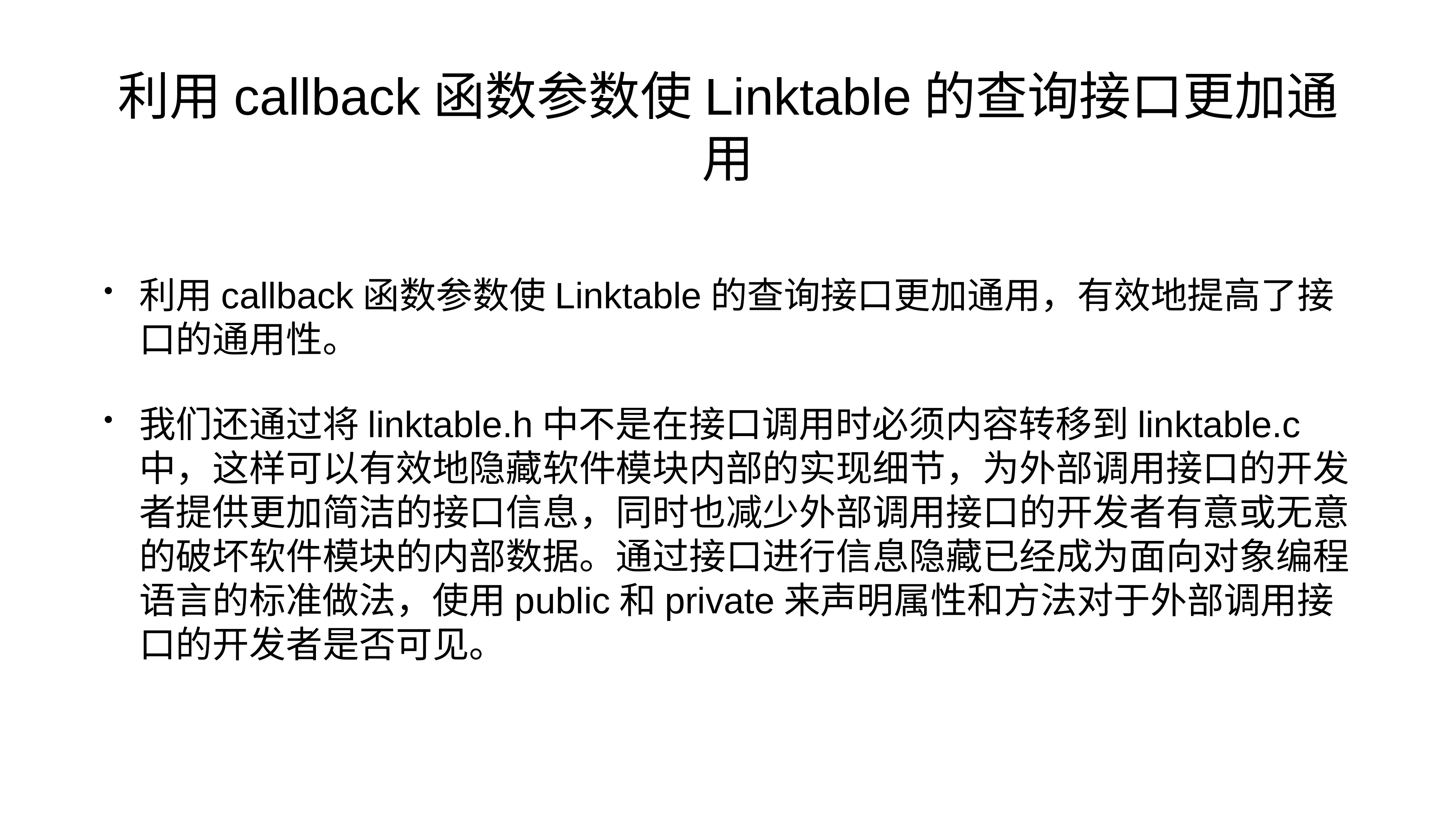

# 利用callback函数参数使Linktable的查询接口更加通用
利用callback函数参数使Linktable的查询接口更加通用，有效地提高了接口的通用性。
我们还通过将linktable.h中不是在接口调用时必须内容转移到linktable.c中，这样可以有效地隐藏软件模块内部的实现细节，为外部调用接口的开发者提供更加简洁的接口信息，同时也减少外部调用接口的开发者有意或无意的破坏软件模块的内部数据。通过接口进行信息隐藏已经成为面向对象编程语言的标准做法，使用public和private来声明属性和方法对于外部调用接口的开发者是否可见。